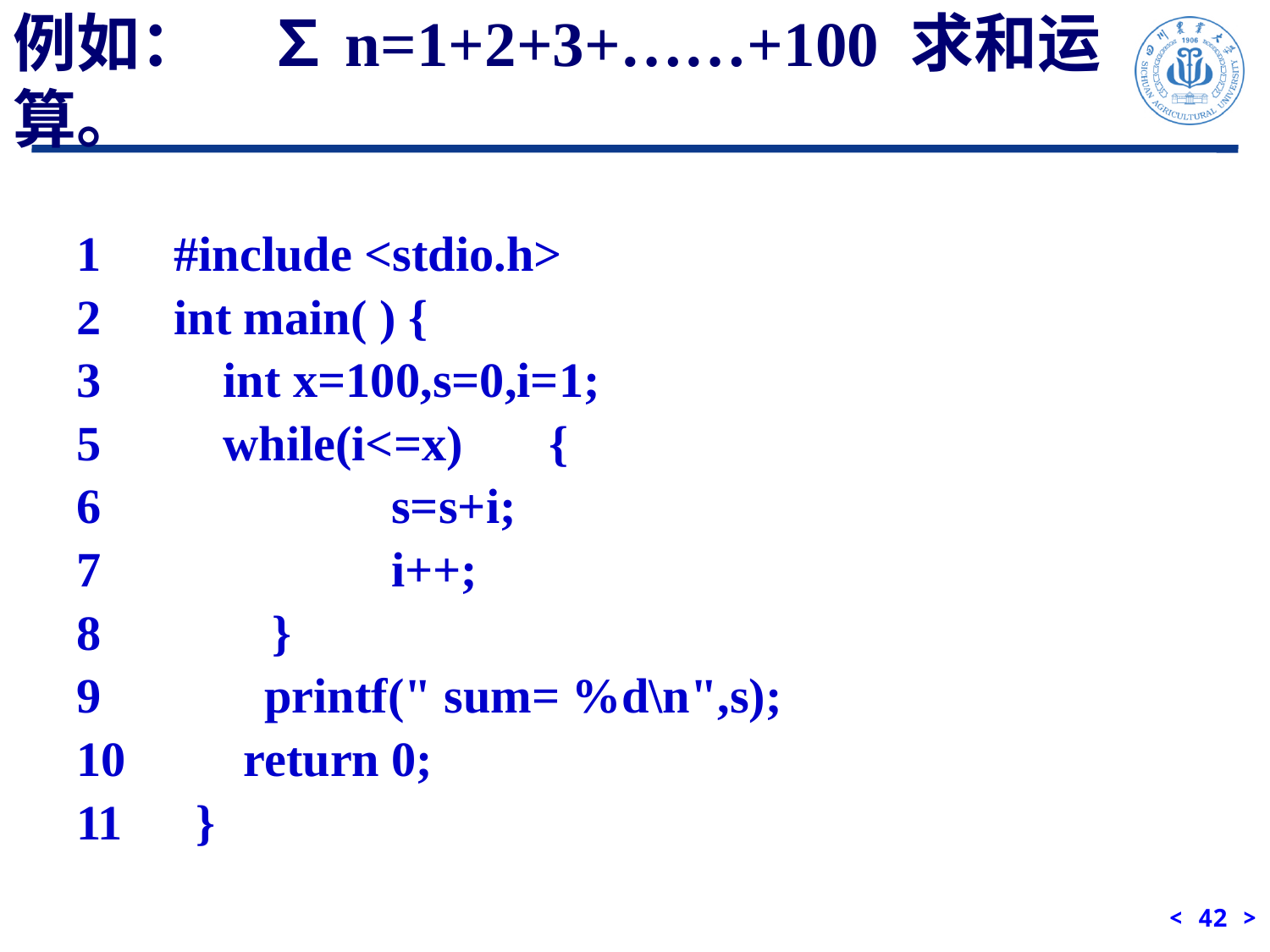

# 例如：　∑n=1+2+3+……+100 求和运算。
1　#include <stdio.h>
2　int main( ) {
3　　int x=100,s=0,i=1;
5　　while(i<=x) 　{
6　		　s=s+i;
7　		　i++;
8　　　}
9　	　printf(" sum= %d\n",s);
10　    return 0;
11　}